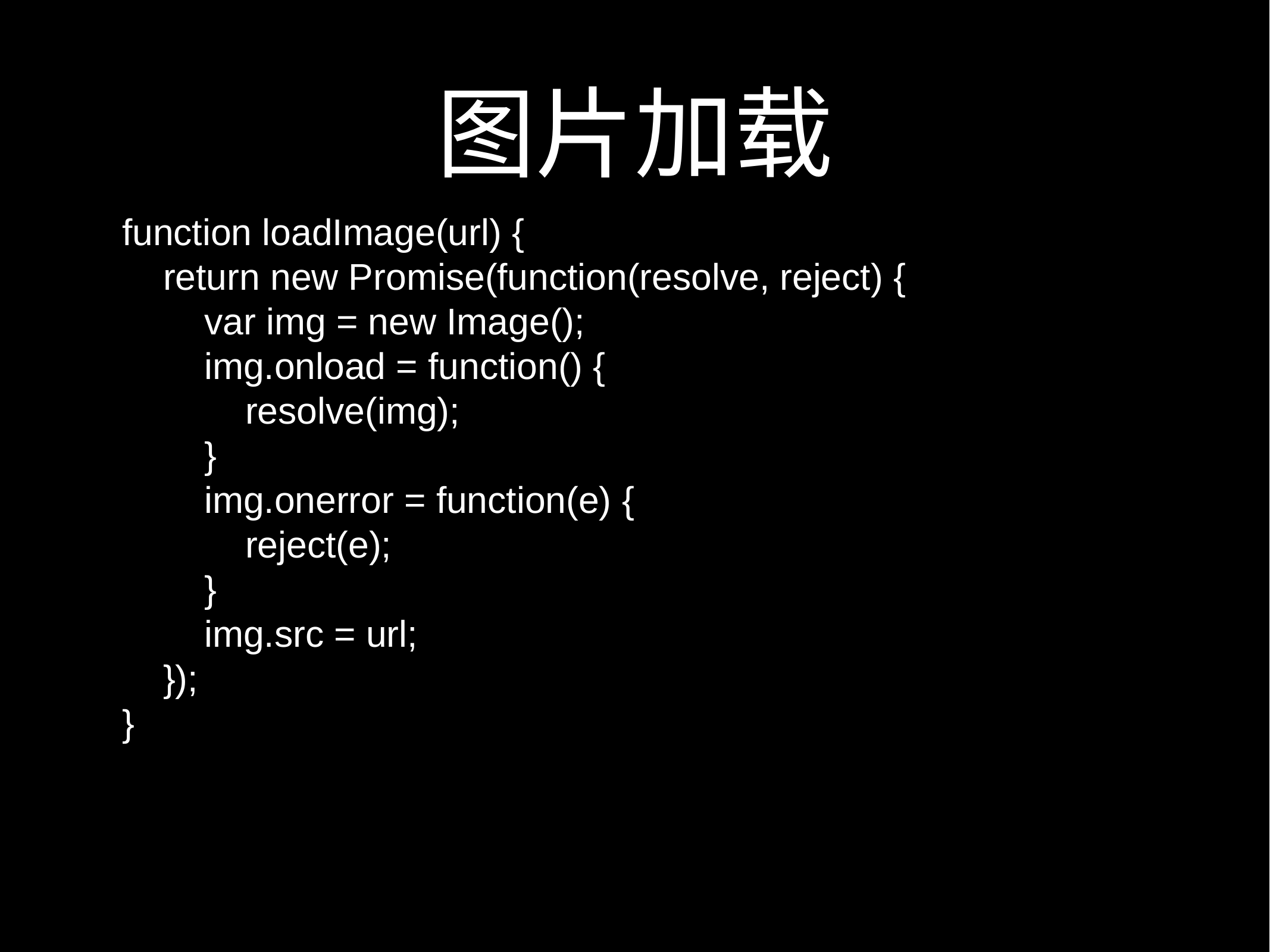

# 图片加载
function loadImage(url) {
    return new Promise(function(resolve, reject) {
        var img = new Image();
        img.onload = function() {
            resolve(img);
        }
        img.onerror = function(e) {
            reject(e);
        }
        img.src = url;
    });
}